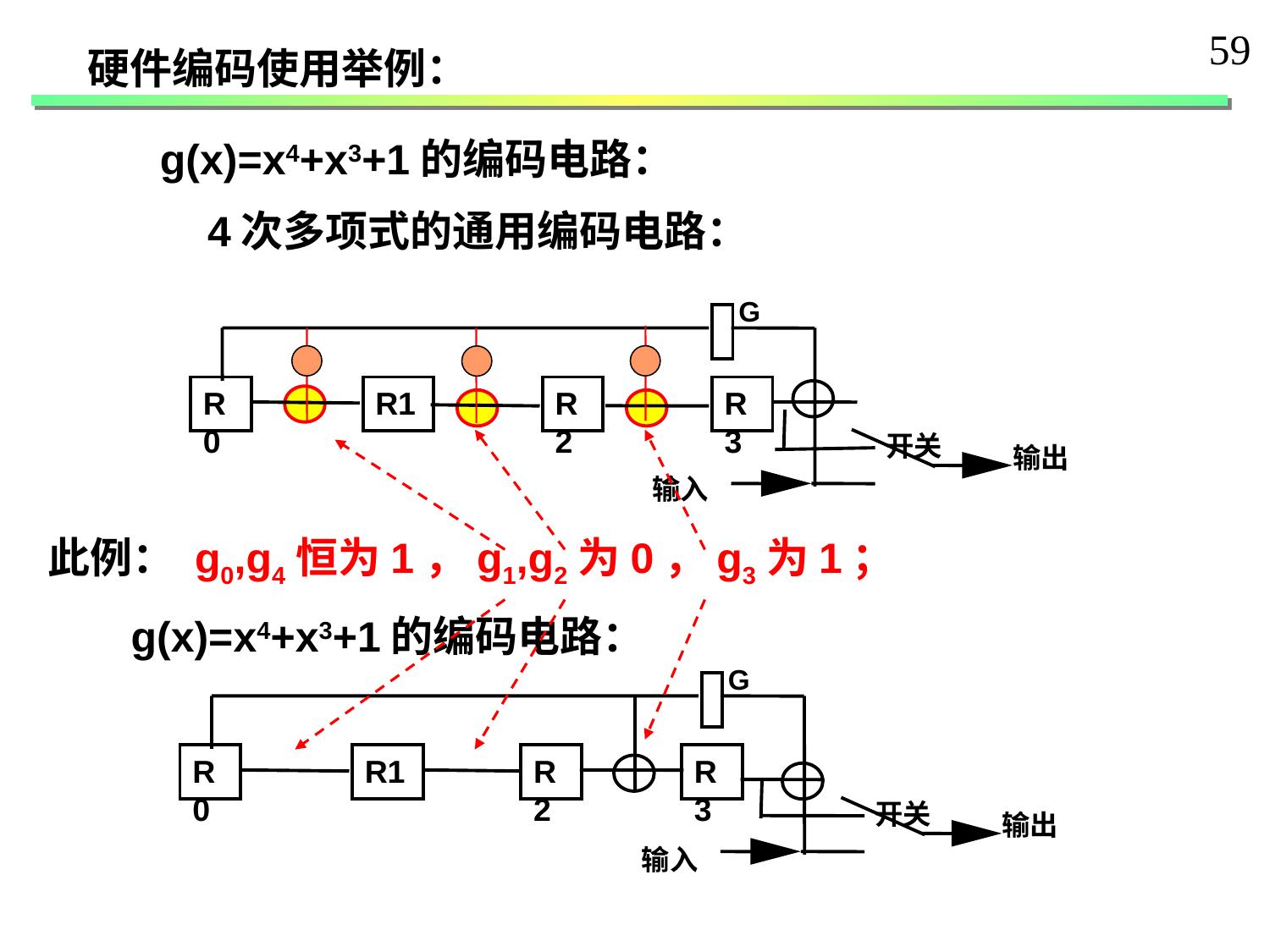

59
硬件编码使用举例：

g(x)=x4+x3+1的编码电路：
    4次多项式的通用编码电路：
 G

R0
R1
R2
R3

 开关

输出

输入

此例： g0,g4恒为1，g1,g2为0，g3为1；
       g(x)=x4+x3+1的编码电路：

 G

R0
R1
R2
R3

 开关

输出

输入